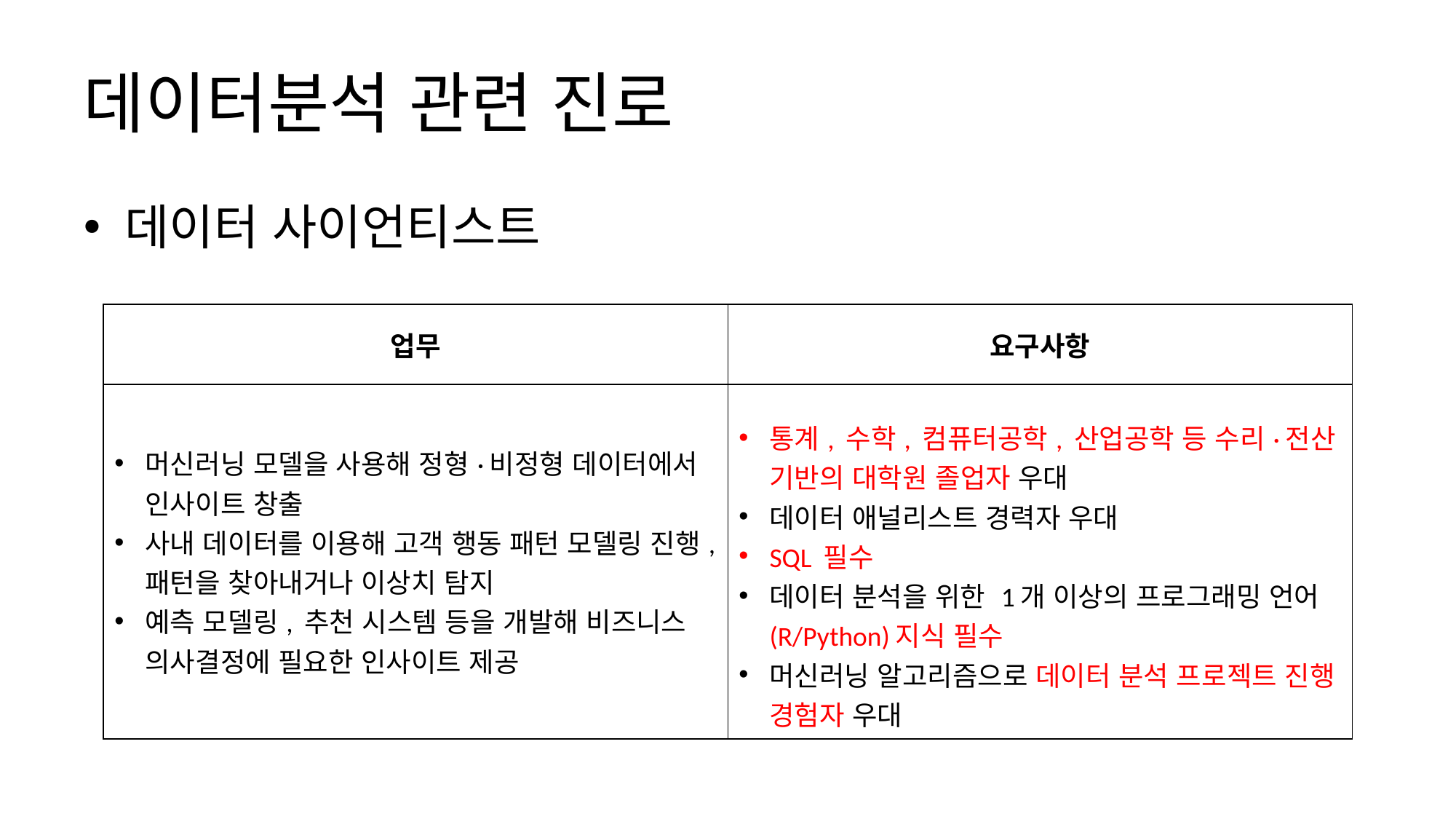

# 데이터분석 관련 진로
데이터 사이언티스트
| 업무 | 요구사항 |
| --- | --- |
| 머신러닝 모델을 사용해 정형·비정형 데이터에서 인사이트 창출 사내 데이터를 이용해 고객 행동 패턴 모델링 진행, 패턴을 찾아내거나 이상치 탐지 예측 모델링, 추천 시스템 등을 개발해 비즈니스 의사결정에 필요한 인사이트 제공 | 통계, 수학, 컴퓨터공학, 산업공학 등 수리·전산 기반의 대학원 졸업자 우대 데이터 애널리스트 경력자 우대 SQL 필수 데이터 분석을 위한 1개 이상의 프로그래밍 언어 (R/Python)지식 필수 머신러닝 알고리즘으로 데이터 분석 프로젝트 진행 경험자 우대 |